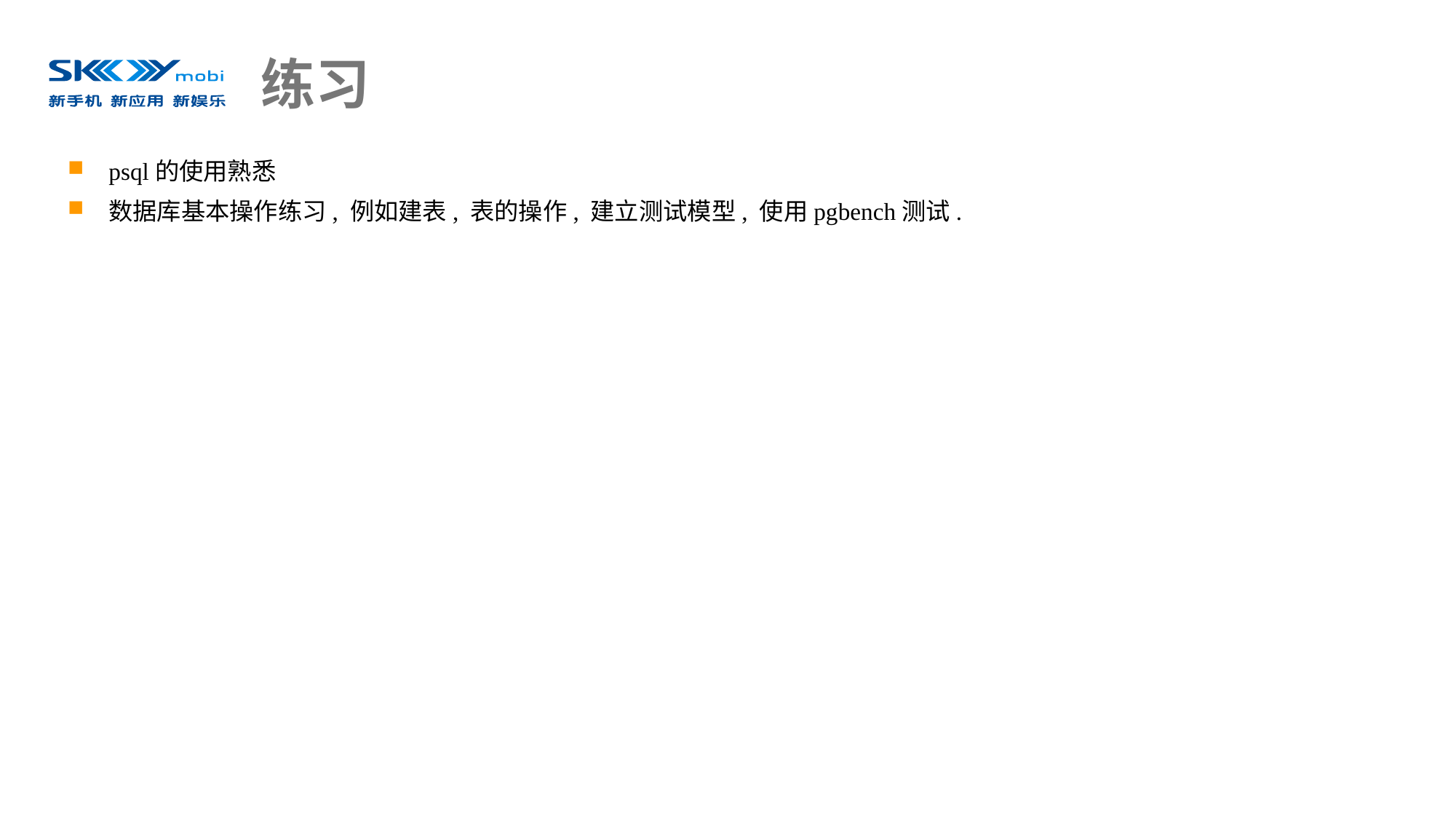

# 练习
psql的使用熟悉
数据库基本操作练习, 例如建表, 表的操作, 建立测试模型, 使用pgbench测试.